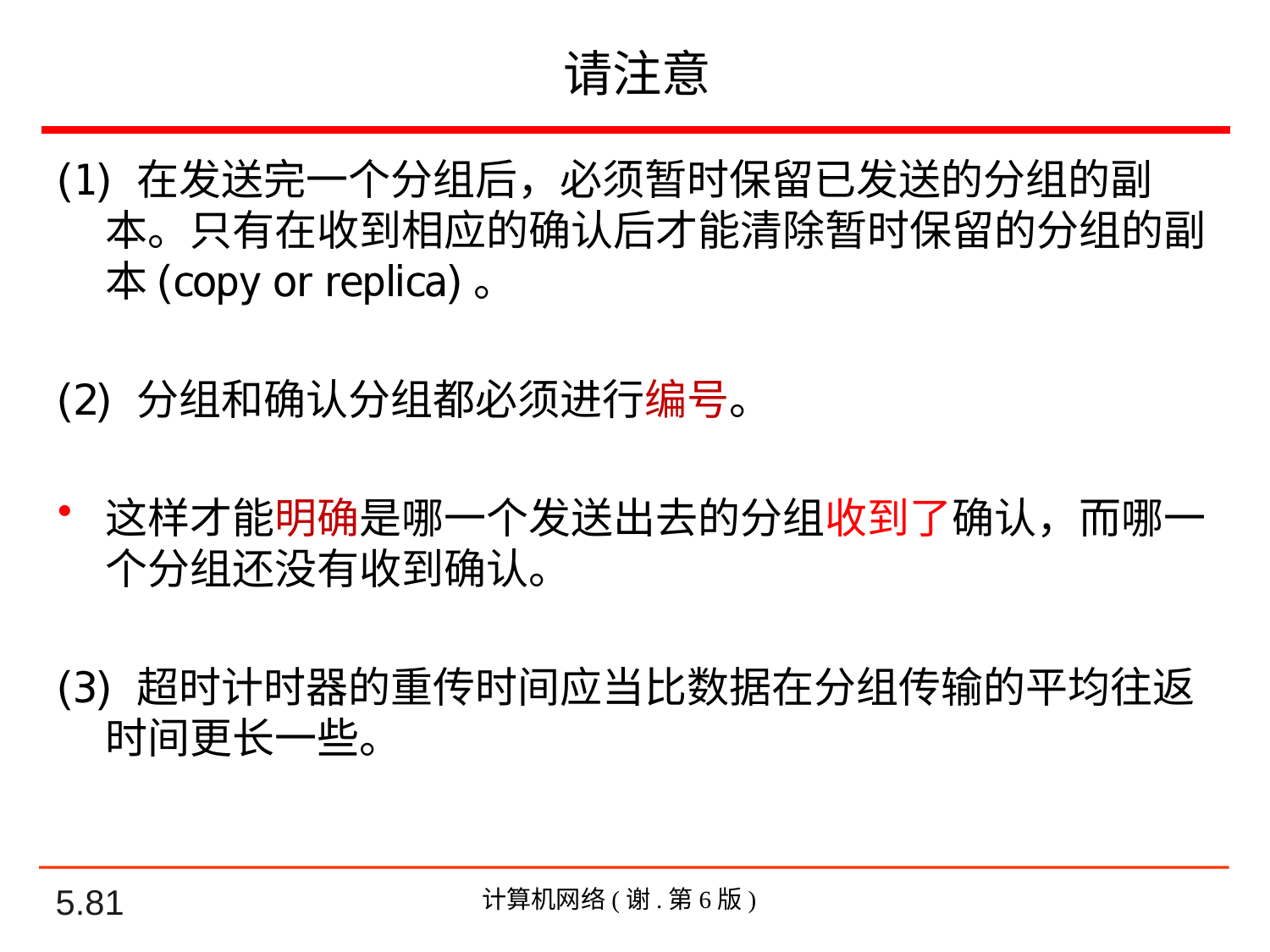

# 请注意
(1) 在发送完一个分组后，必须暂时保留已发送的分组的副本。只有在收到相应的确认后才能清除暂时保留的分组的副本(copy or replica)。

(2) 分组和确认分组都必须进行编号。

这样才能明确是哪一个发送出去的分组收到了确认，而哪一个分组还没有收到确认。

(3) 超时计时器的重传时间应当比数据在分组传输的平均往返时间更长一些。